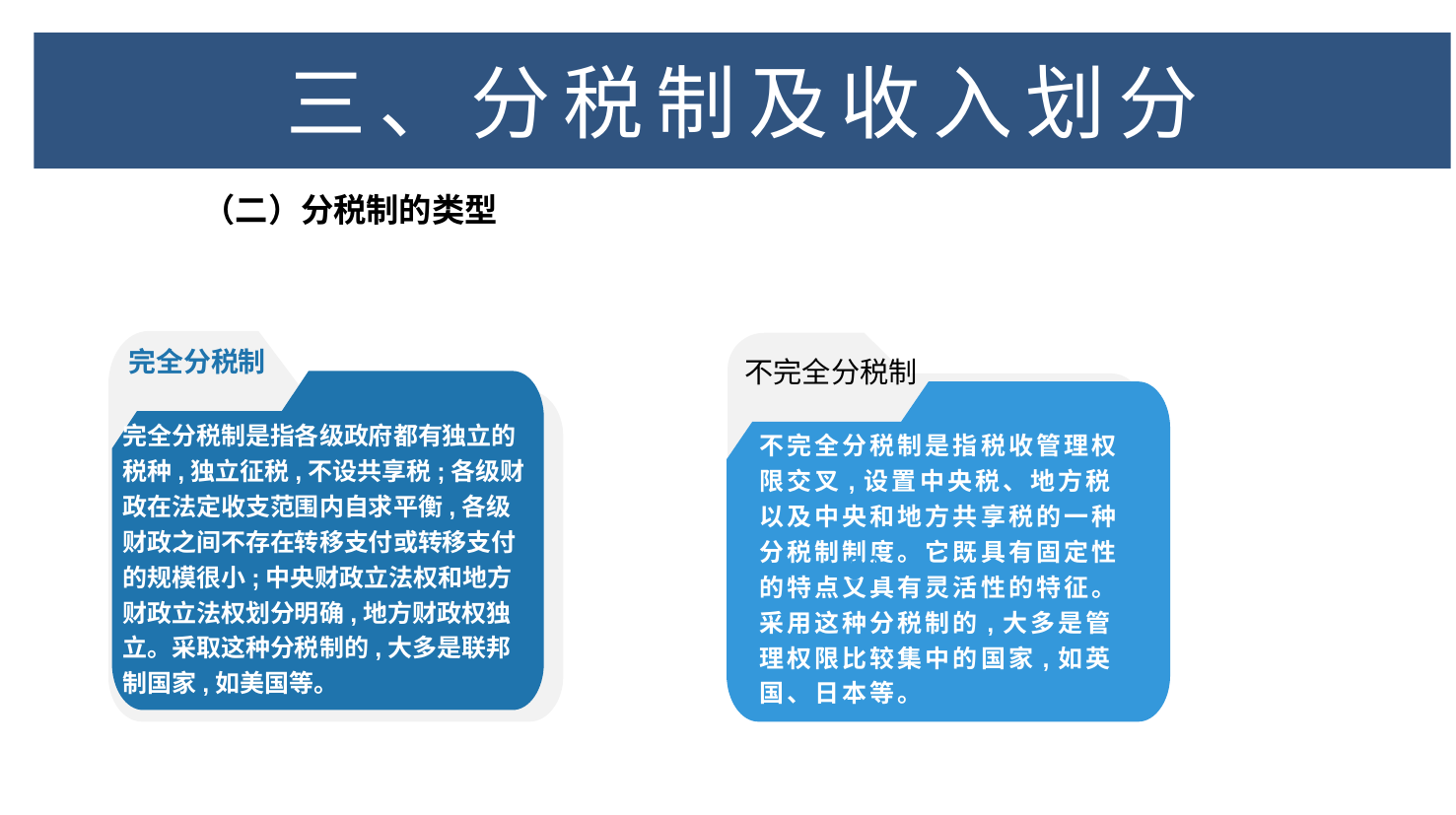

# 三、分税制及收入划分
（二）分税制的类型
完全分税制

不完全分税制

完全分税制是指各级政府都有独立的税种,独立征税,不设共享税;各级财政在法定收支范围内自求平衡,各级财政之间不存在转移支付或转移支付的规模很小;中央财政立法权和地方财政立法权划分明确,地方财政权独立。采取这种分税制的,大多是联邦制国家,如美国等。
不完全分税制是指税收管理权限交叉,设置中央税、地方税以及中央和地方共享税的一种分税制制度。它既具有固定性的特点又具有灵活性的特征。采用这种分税制的,大多是管理权限比较集中的国家,如英国、日本等。
02